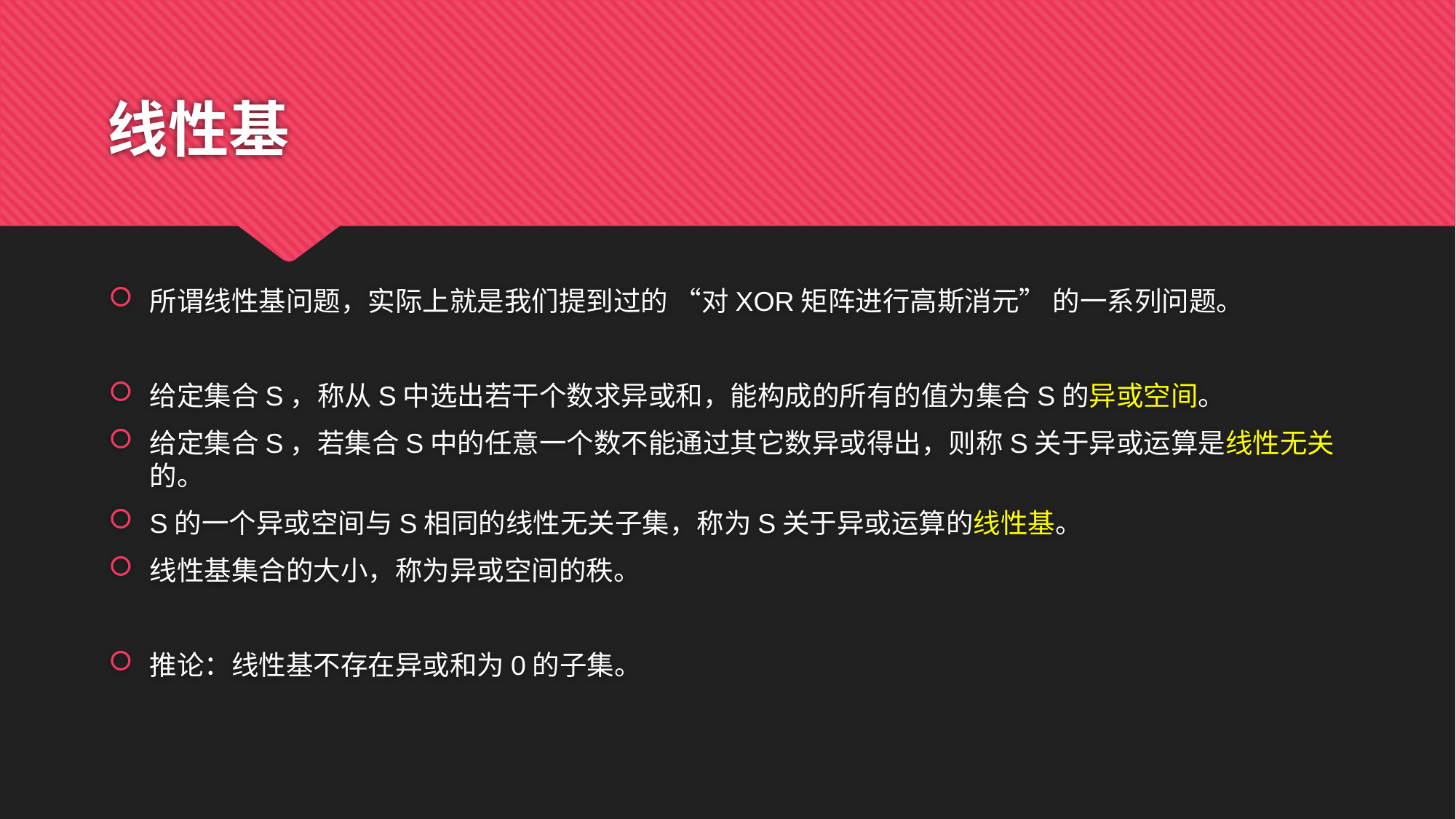

# 线性基
所谓线性基问题，实际上就是我们提到过的 “对XOR矩阵进行高斯消元” 的一系列问题。

给定集合S，称从S中选出若干个数求异或和，能构成的所有的值为集合S的异或空间。
给定集合S，若集合S中的任意一个数不能通过其它数异或得出，则称S关于异或运算是线性无关的。
S的一个异或空间与S相同的线性无关子集，称为S关于异或运算的线性基。
线性基集合的大小，称为异或空间的秩。

推论：线性基不存在异或和为0的子集。